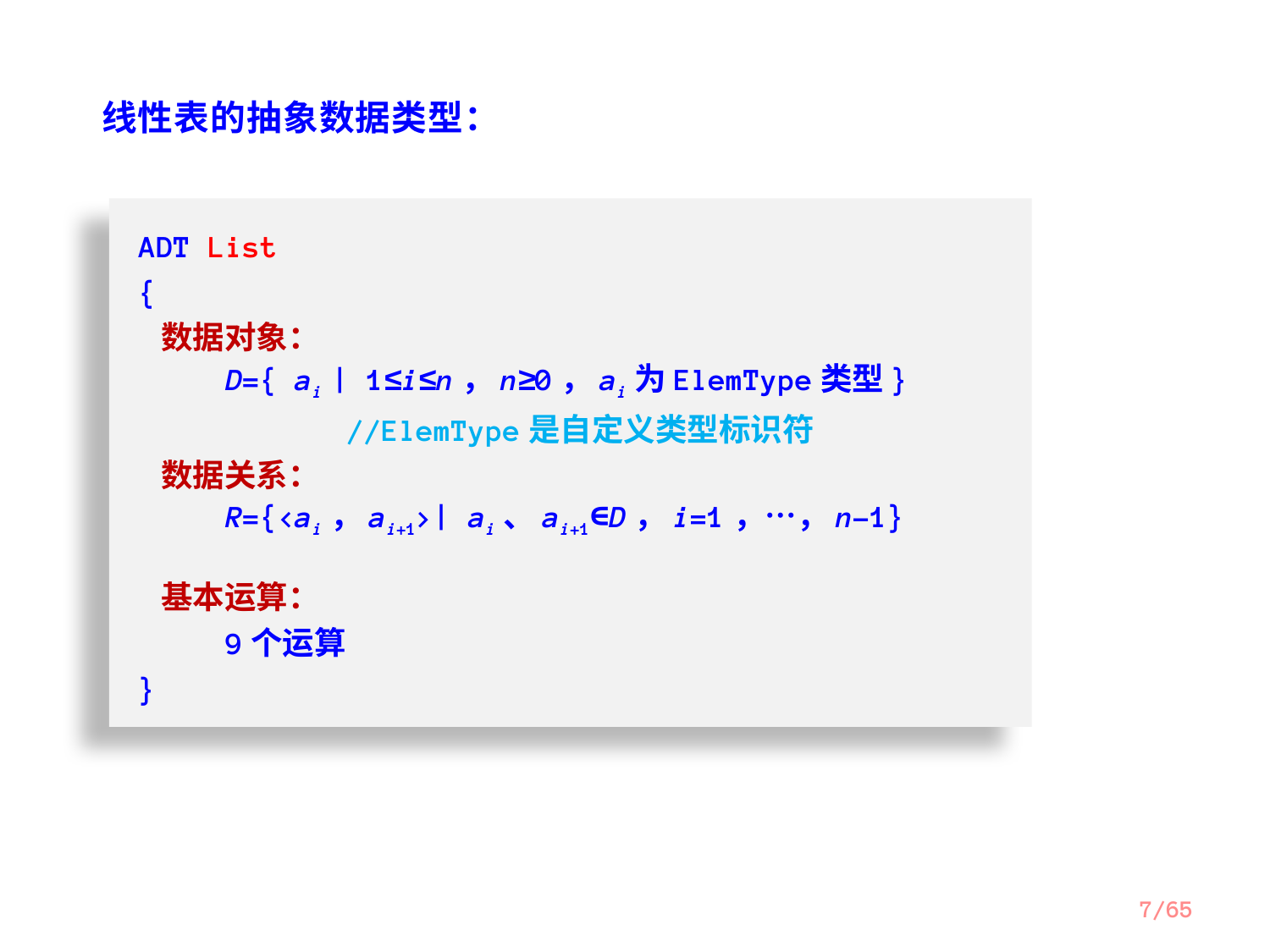

线性表的抽象数据类型：
ADT List
{
  数据对象：
     D={ ai | 1≤i≤n，n≥0，ai为ElemType类型}
            //ElemType是自定义类型标识符
  数据关系：
     R={<ai，ai+1>| ai、ai+1∈D，i=1，…，n-1}
  基本运算：
     9个运算
}
7/65